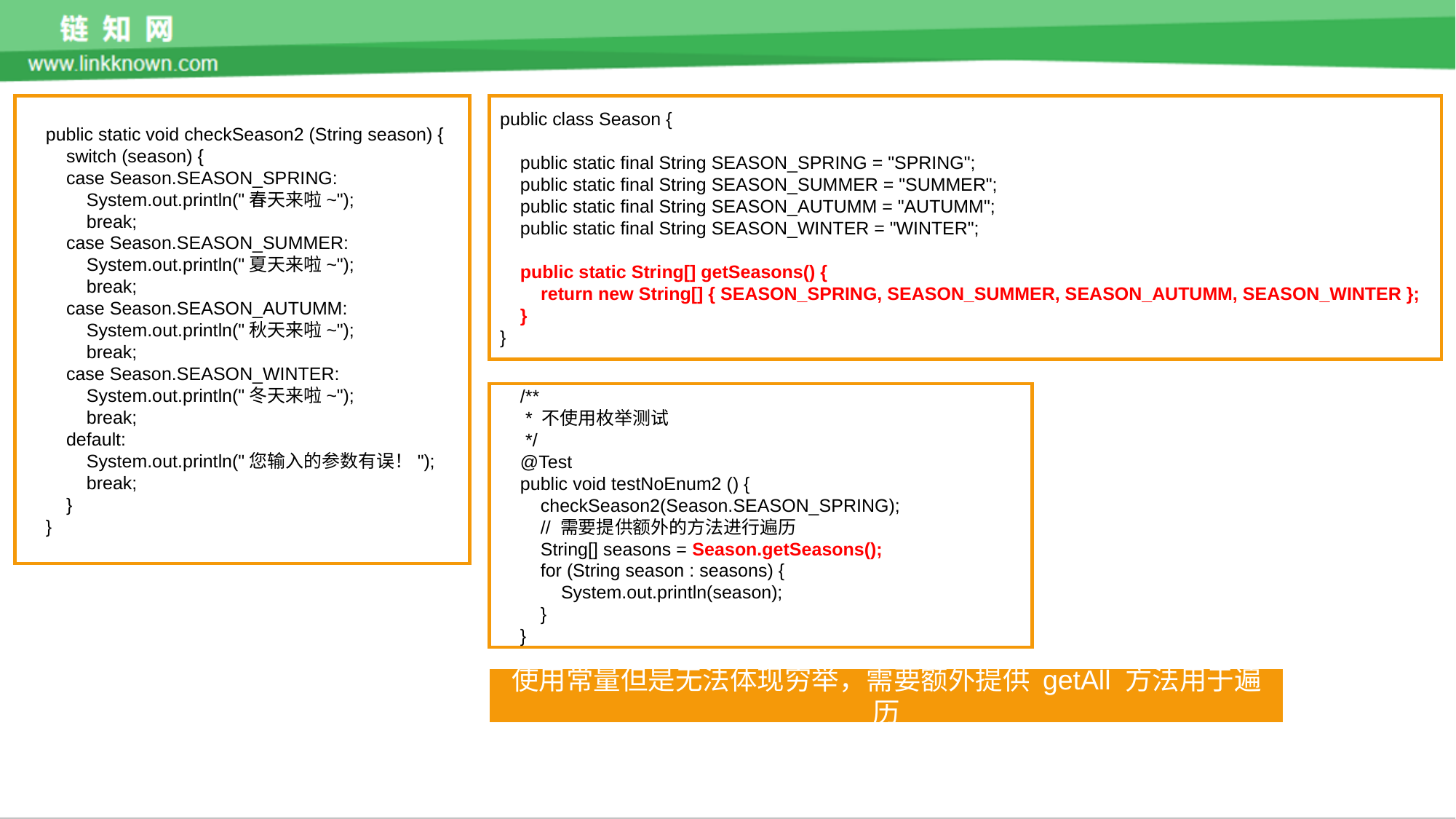

public static void checkSeason2 (String season) {
        switch (season) {
        case Season.SEASON_SPRING:
            System.out.println("春天来啦~");
            break;
        case Season.SEASON_SUMMER:
            System.out.println("夏天来啦~");
            break;
        case Season.SEASON_AUTUMM:
            System.out.println("秋天来啦~");
            break;
        case Season.SEASON_WINTER:
            System.out.println("冬天来啦~");
            break;
        default:
            System.out.println("您输入的参数有误！");
            break;
        }
    }
public class Season {

    public static final String SEASON_SPRING = "SPRING";
    public static final String SEASON_SUMMER = "SUMMER";
    public static final String SEASON_AUTUMM = "AUTUMM";
    public static final String SEASON_WINTER = "WINTER";

    public static String[] getSeasons() {
        return new String[] { SEASON_SPRING, SEASON_SUMMER, SEASON_AUTUMM, SEASON_WINTER };
    }
}
    /**
     * 不使用枚举测试
     */
    @Test
    public void testNoEnum2 () {
        checkSeason2(Season.SEASON_SPRING);
        // 需要提供额外的方法进行遍历
        String[] seasons = Season.getSeasons();
        for (String season : seasons) {
            System.out.println(season);
        }
    }
使用常量但是无法体现穷举，需要额外提供 getAll 方法用于遍历